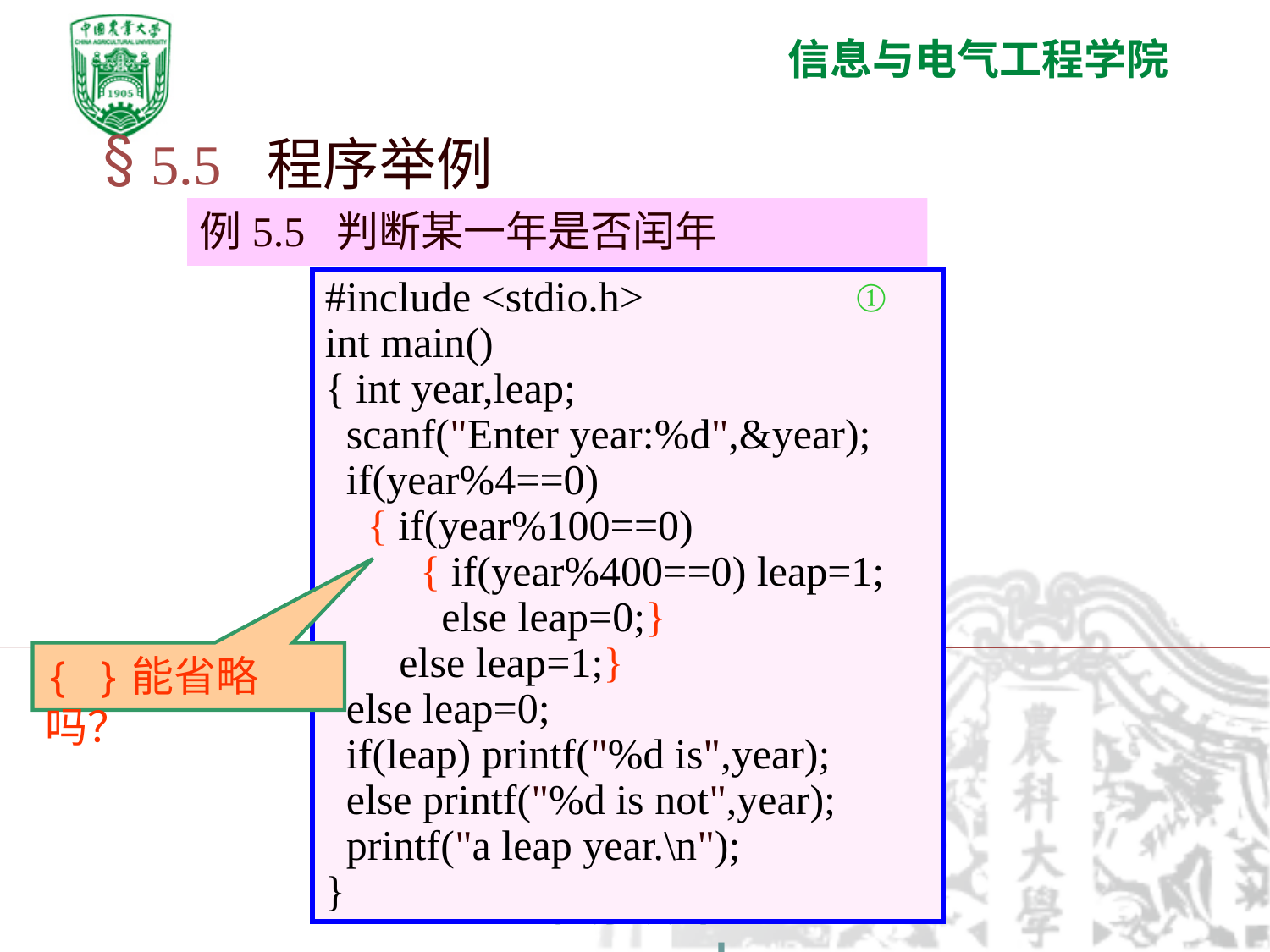

5.5  程序举例
例5.5  判断某一年是否闰年
#include <stdio.h>                    ①
int main()
{ int year,leap;
  scanf("Enter year:%d",&year);
  if(year%4==0)
    { if(year%100==0)
         { if(year%400==0) leap=1;
           else leap=0;}
       else leap=1;}
  else leap=0;
  if(leap) printf("%d is",year);
  else printf("%d is not",year);
  printf("a leap year.\n");
}
{ }能省略吗？